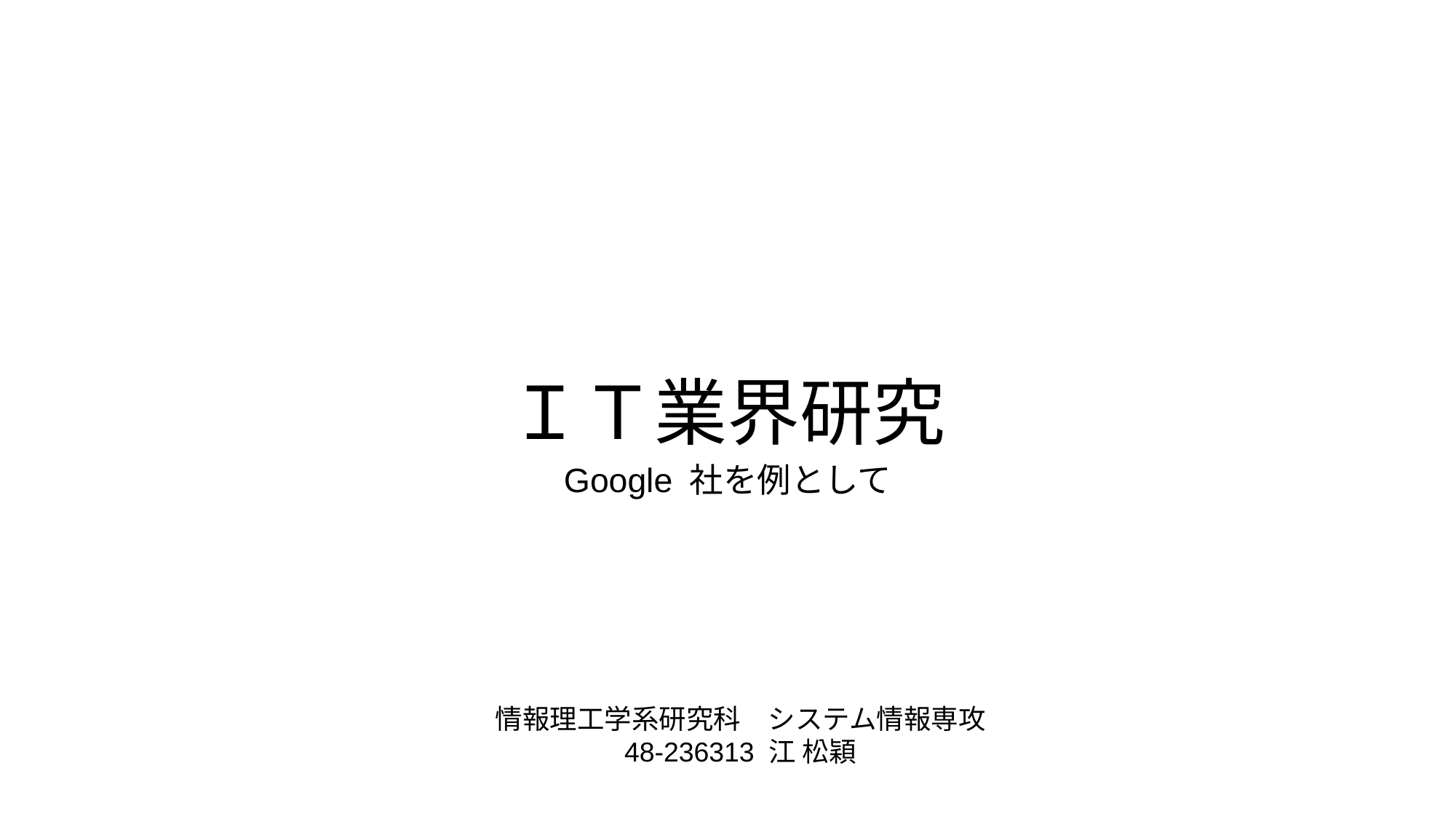

ＩＴ業界研究
Google 社を例として

情報理工学系研究科　システム情報専攻
48-236313 江 松穎